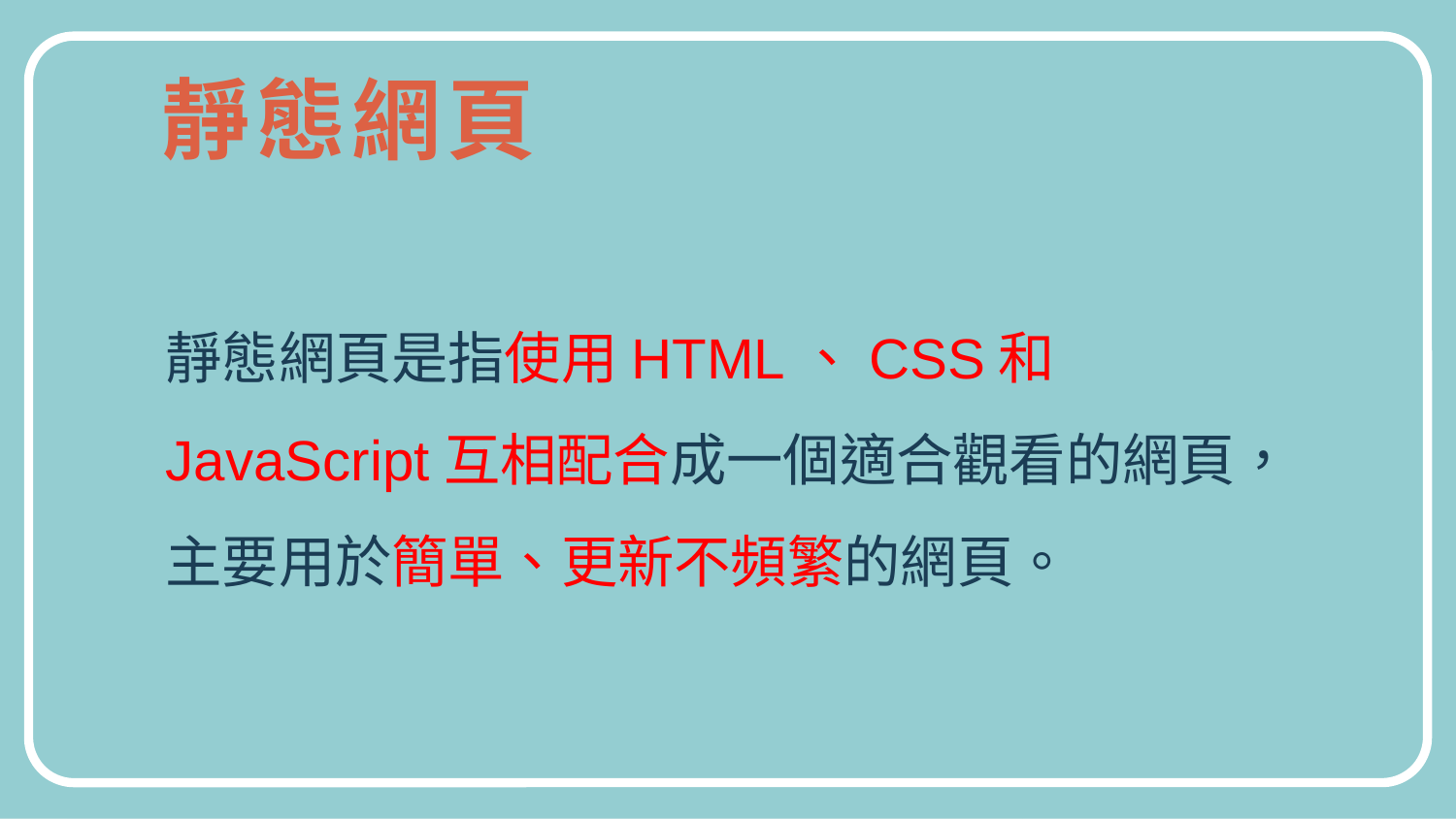

靜態網頁
靜態網頁是指使用HTML、CSS和JavaScript互相配合成一個適合觀看的網頁，主要用於簡單、更新不頻繁的網頁。